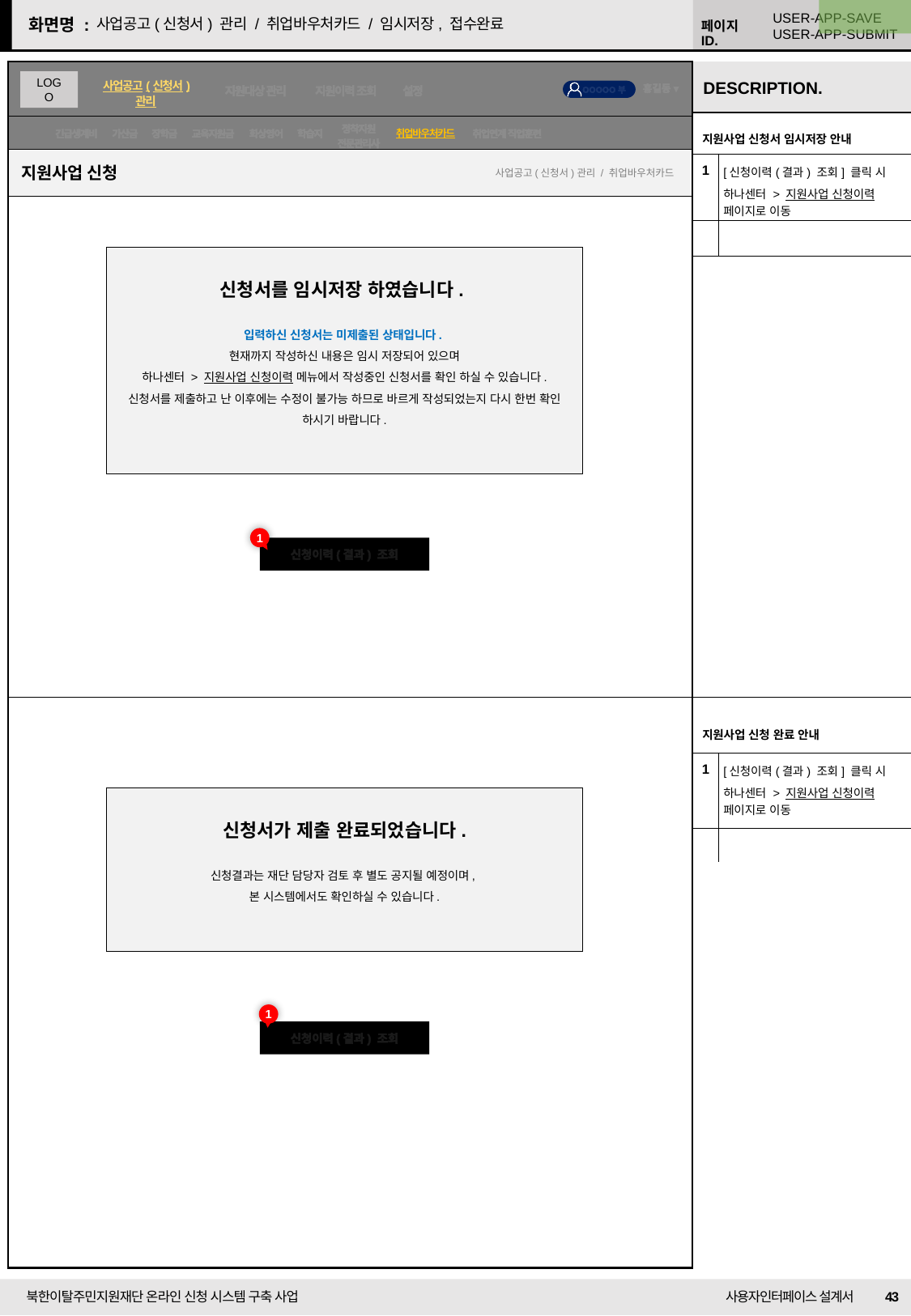

22/09/13 수정
사업공고(신청서) 관리 / 취업바우처카드 / 임시저장, 접수완료
USER-APP-SAVE
USER-APP-SUBMIT
취업바우처카드
| 지원사업 신청서 임시저장 안내 |  |
| --- | --- |
| 1 | [신청이력(결과) 조회] 클릭 시 하나센터 > 지원사업 신청이력 페이지로 이동 |
|  |  |
지원사업 신청
사업공고(신청서)관리 / 취업바우처카드
신청서를 임시저장 하였습니다.
입력하신 신청서는 미제출된 상태입니다.
현재까지 작성하신 내용은 임시 저장되어 있으며
하나센터 > 지원사업 신청이력 메뉴에서 작성중인 신청서를 확인 하실 수 있습니다. 신청서를 제출하고 난 이후에는 수정이 불가능 하므로 바르게 작성되었는지 다시 한번 확인 하시기 바랍니다.

1
신청이력(결과) 조회
| 지원사업 신청 완료 안내 |  |
| --- | --- |
| 1 | [신청이력(결과) 조회] 클릭 시 하나센터 > 지원사업 신청이력 페이지로 이동 |
|  |  |
신청서가 제출 완료되었습니다.
신청결과는 재단 담당자 검토 후 별도 공지될 예정이며,
본 시스템에서도 확인하실 수 있습니다.

1
신청이력(결과) 조회
43